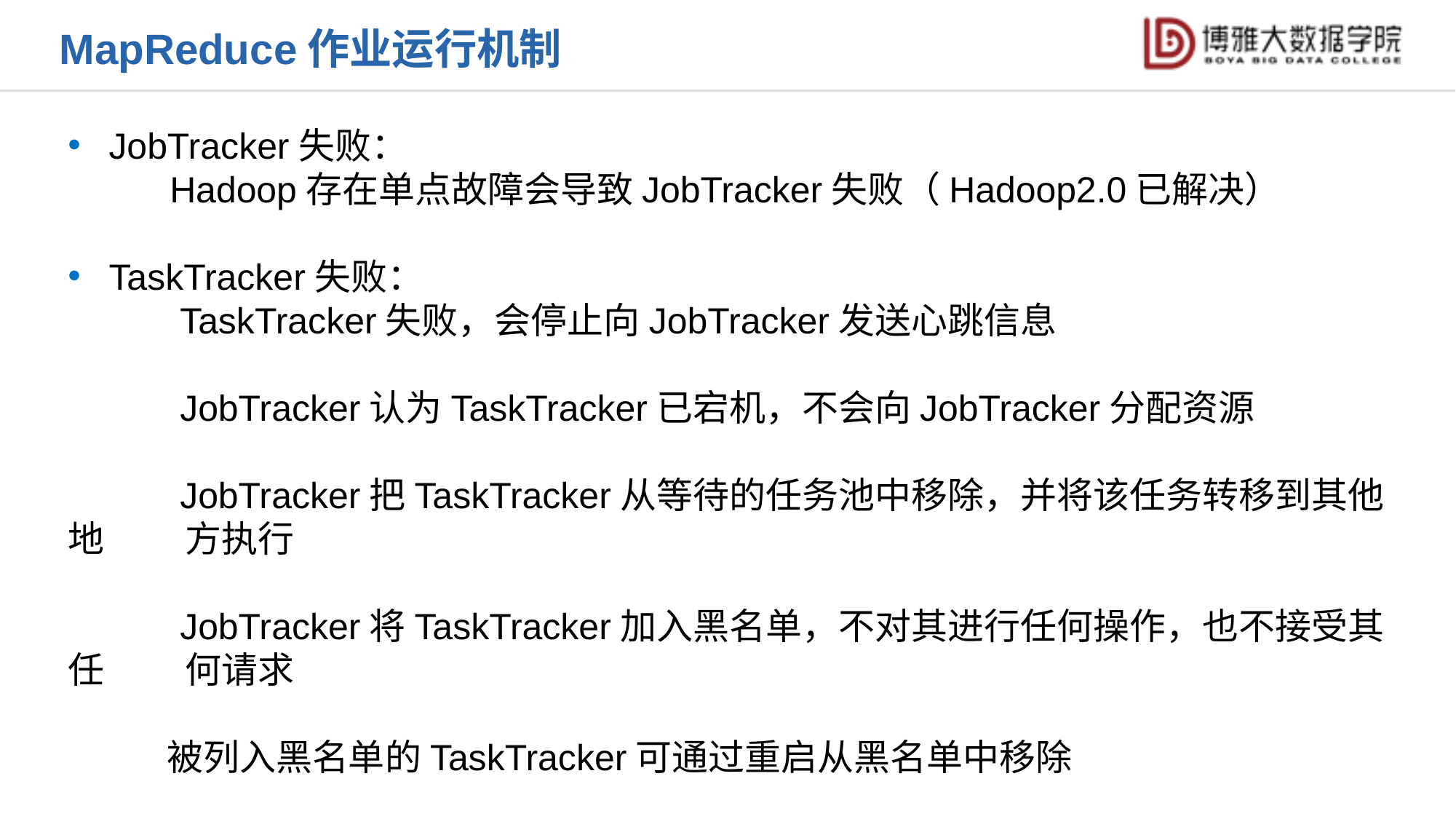

MapReduce作业运行机制

JobTracker失败：
          Hadoop存在单点故障会导致JobTracker失败（Hadoop2.0已解决）

TaskTracker失败：
           TaskTracker失败，会停止向JobTracker发送心跳信息

           JobTracker认为TaskTracker已宕机，不会向JobTracker分配资源

           JobTracker把TaskTracker从等待的任务池中移除，并将该任务转移到其他地   	 方执行

           JobTracker将TaskTracker加入黑名单，不对其进行任何操作，也不接受其任	 何请求

           被列入黑名单的TaskTracker可通过重启从黑名单中移除